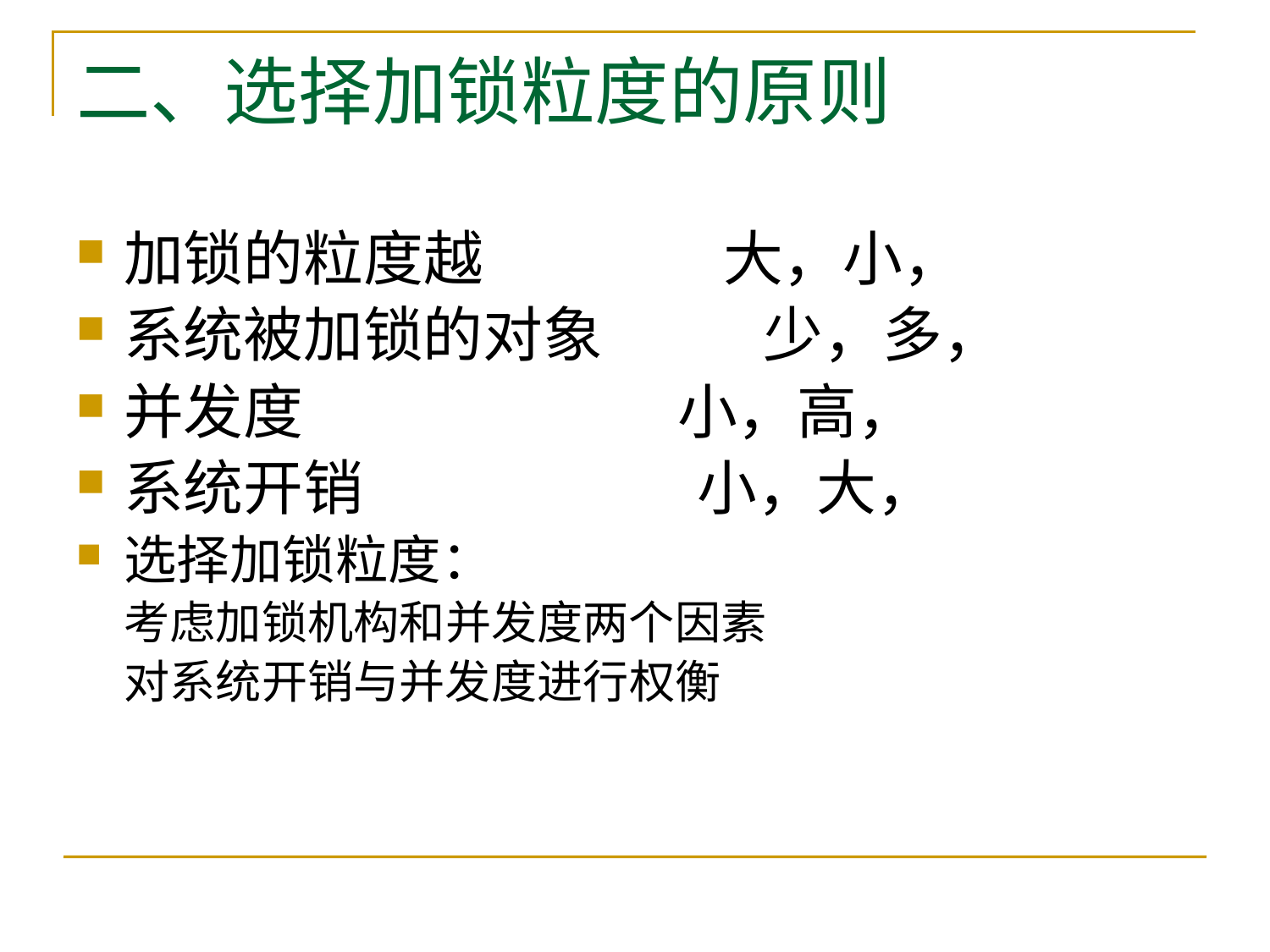

# 二、选择加锁粒度的原则
加锁的粒度越                  大，小，
系统被加锁的对象            少，多，
并发度                            小，高，
系统开销                         小，大，
选择加锁粒度：
考虑加锁机构和并发度两个因素
对系统开销与并发度进行权衡